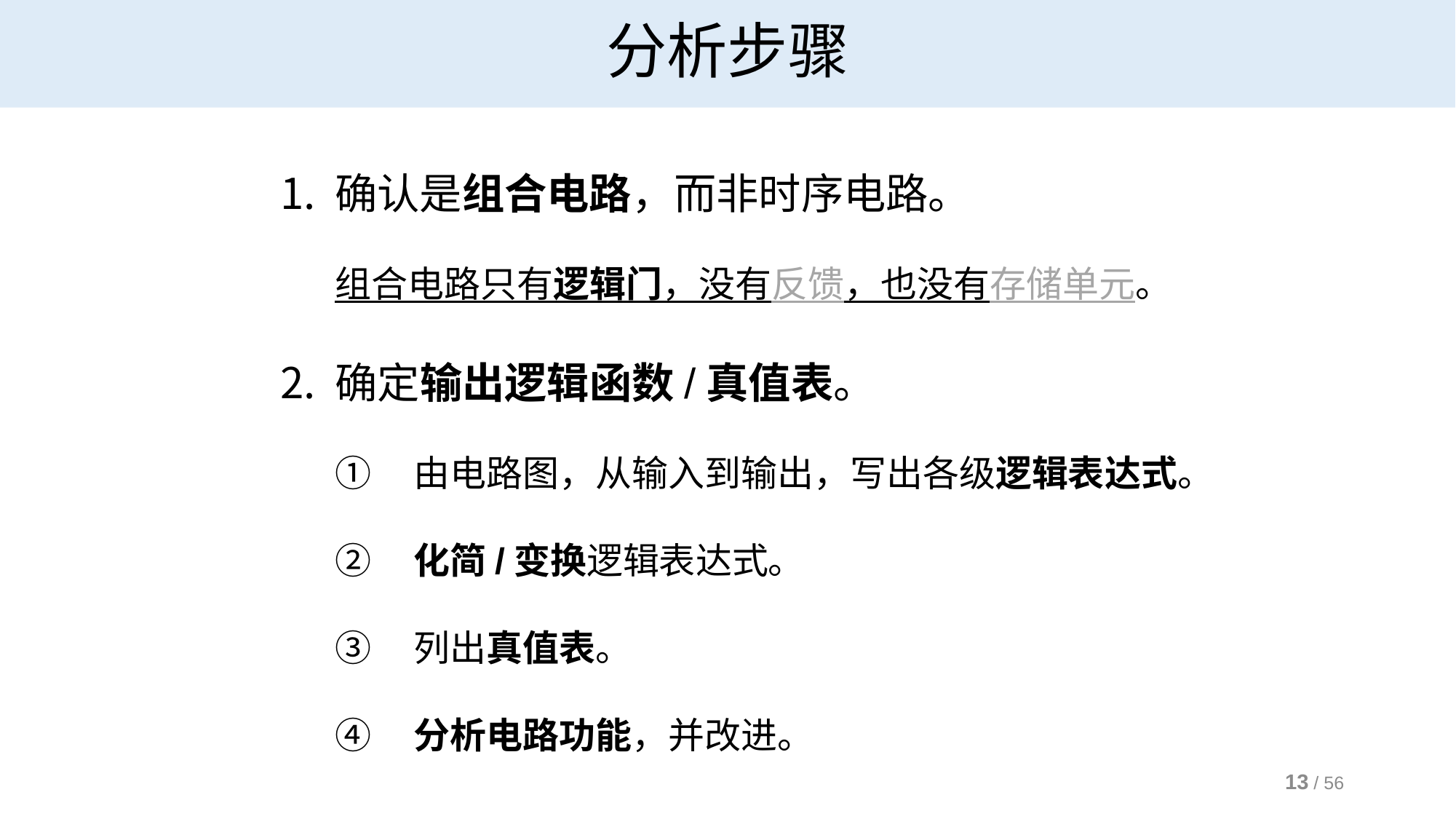

# 分析步骤
确认是组合电路，而非时序电路。
组合电路只有逻辑门，没有反馈，也没有存储单元。
确定输出逻辑函数/真值表。
 由电路图，从输入到输出，写出各级逻辑表达式。
 化简/变换逻辑表达式。
 列出真值表。
 分析电路功能，并改进。
13 / 56